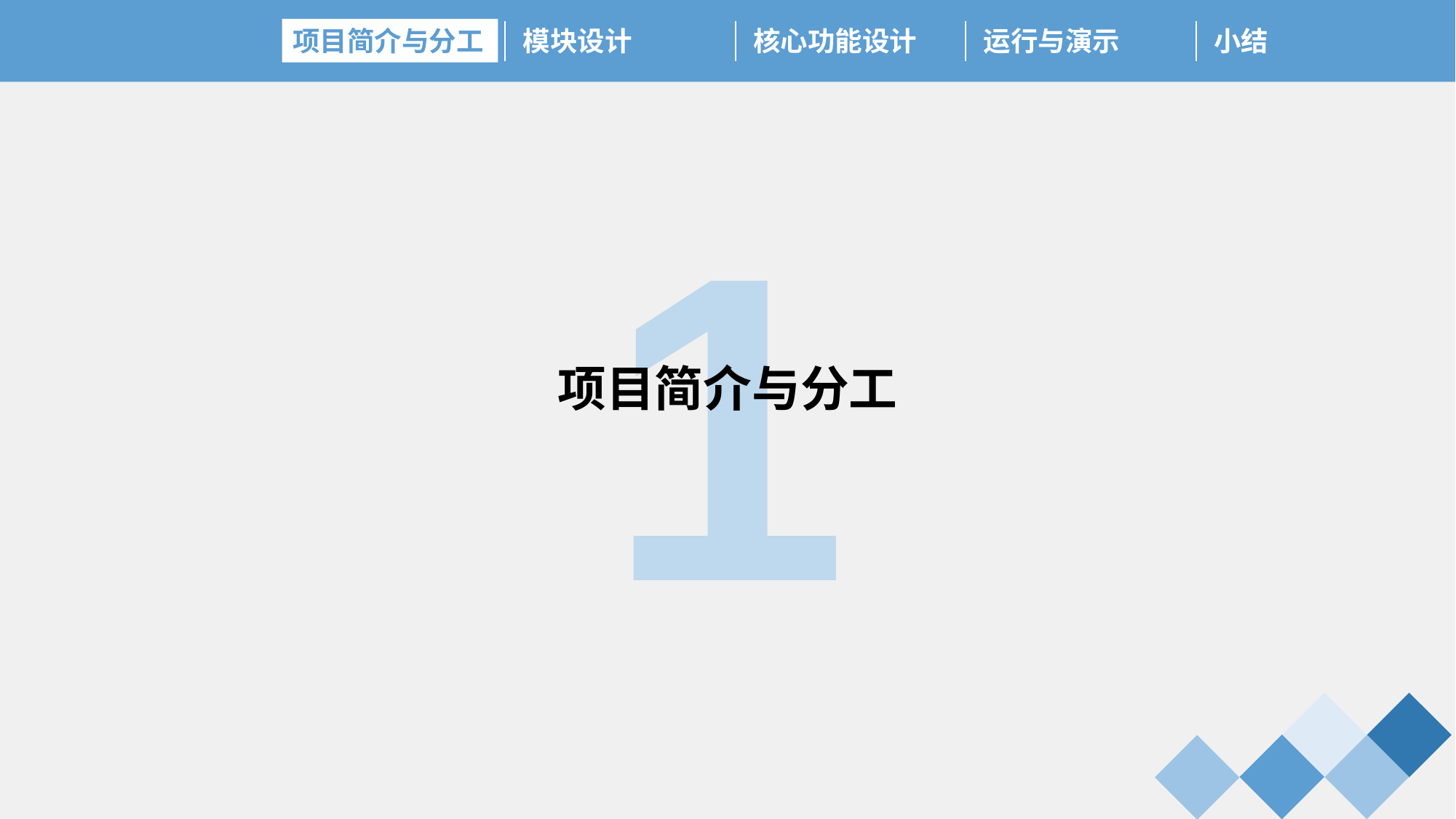

项目简介与分工
模块设计
核心功能设计
运行与演示
小结
1
项目简介与分工